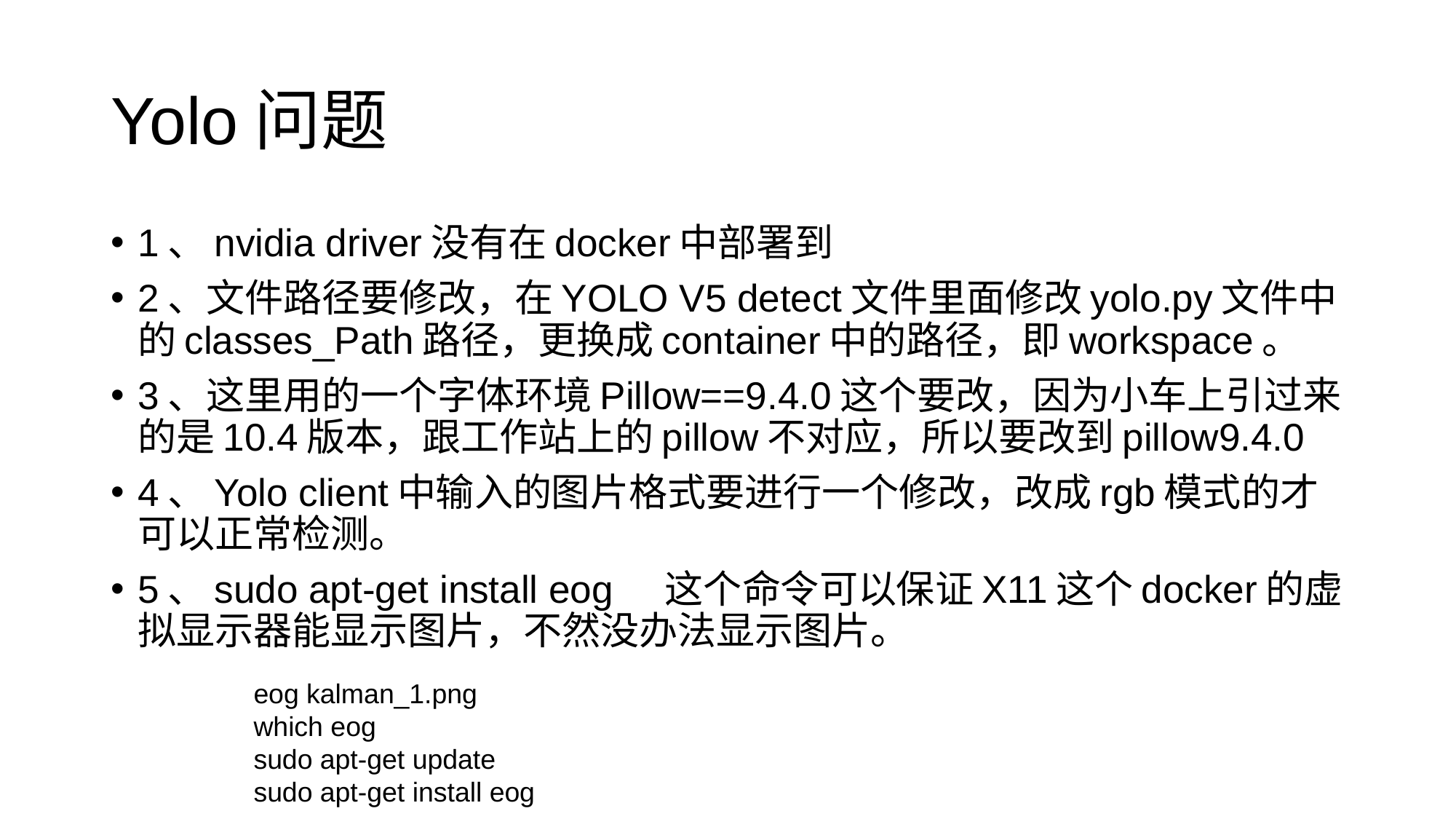

# Yolo问题
1、nvidia driver没有在docker中部署到
2、文件路径要修改，在YOLO V5 detect文件里面修改yolo.py文件中的classes_Path路径，更换成container中的路径，即workspace。
3、这里用的一个字体环境Pillow==9.4.0这个要改，因为小车上引过来的是10.4版本，跟工作站上的pillow不对应，所以要改到pillow9.4.0
4、Yolo client中输入的图片格式要进行一个修改，改成rgb模式的才可以正常检测。
5、sudo apt-get install eog    这个命令可以保证X11这个docker的虚拟显示器能显示图片，不然没办法显示图片。
eog kalman_1.png
which eog
sudo apt-get update
sudo apt-get install eog